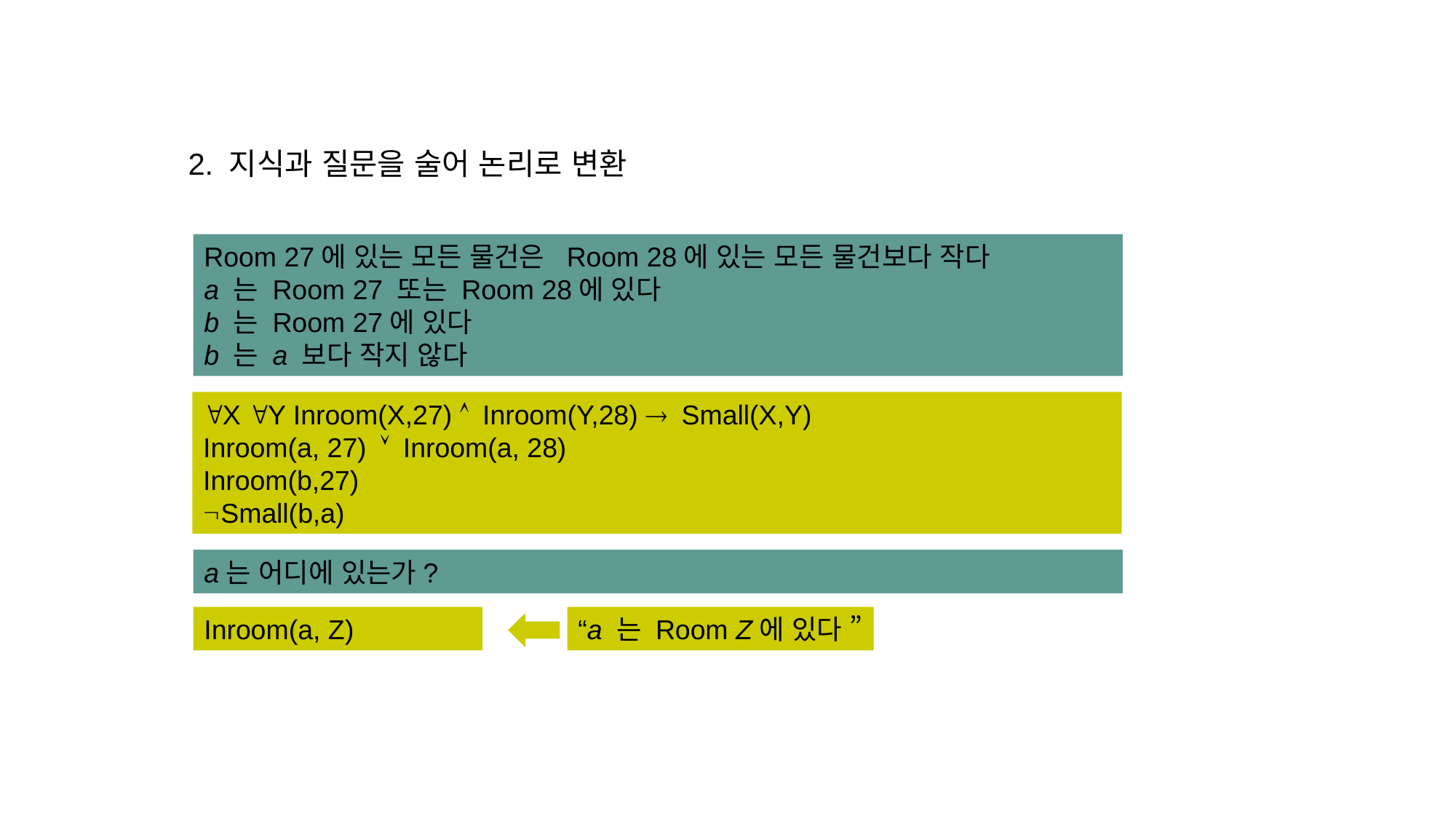

2. 지식과 질문을 술어 논리로 변환
Room 27에 있는 모든 물건은  Room 28에 있는 모든 물건보다 작다
a 는 Room 27 또는 Room 28에 있다
b 는 Room 27에 있다
b 는 a 보다 작지 않다
∀X ∀Y Inroom(X,27) ∧ Inroom(Y,28) → Small(X,Y)
Inroom(a, 27) ∨ Inroom(a, 28)
Inroom(b,27)
¬Small(b,a)
a는 어디에 있는가?
“a 는 Room Z에 있다 ”

Inroom(a, Z)